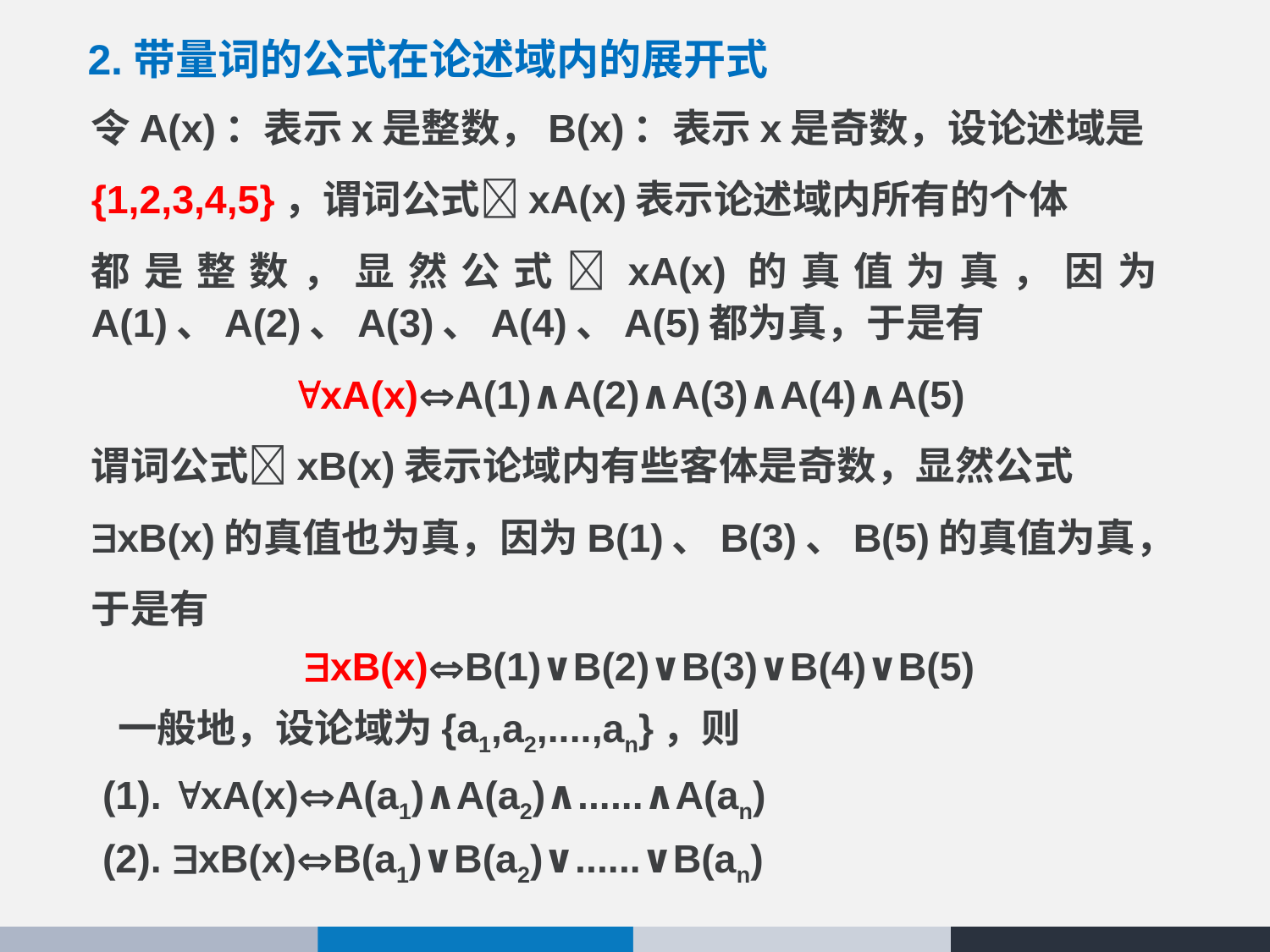

# 2.带量词的公式在论述域内的展开式
令A(x)：表示x是整数，B(x)：表示x是奇数，设论述域是
{1,2,3,4,5}，谓词公式∀xA(x)表示论述域内所有的个体
都是整数，显然公式∀xA(x)的真值为真，因为A(1)、A(2)、A(3)、A(4)、A(5)都为真，于是有
∀xA(x)⇔A(1)∧A(2)∧A(3)∧A(4)∧A(5)
谓词公式∃xB(x)表示论域内有些客体是奇数，显然公式
∃xB(x)的真值也为真，因为B(1)、B(3)、B(5)的真值为真，
于是有
  ∃xB(x)⇔B(1)∨B(2)∨B(3)∨B(4)∨B(5)
  一般地，设论域为{a1,a2,....,an}，则
 (1). ∀xA(x)⇔A(a1)∧A(a2)∧......∧A(an)
 (2). ∃xB(x)⇔B(a1)∨B(a2)∨......∨B(an)